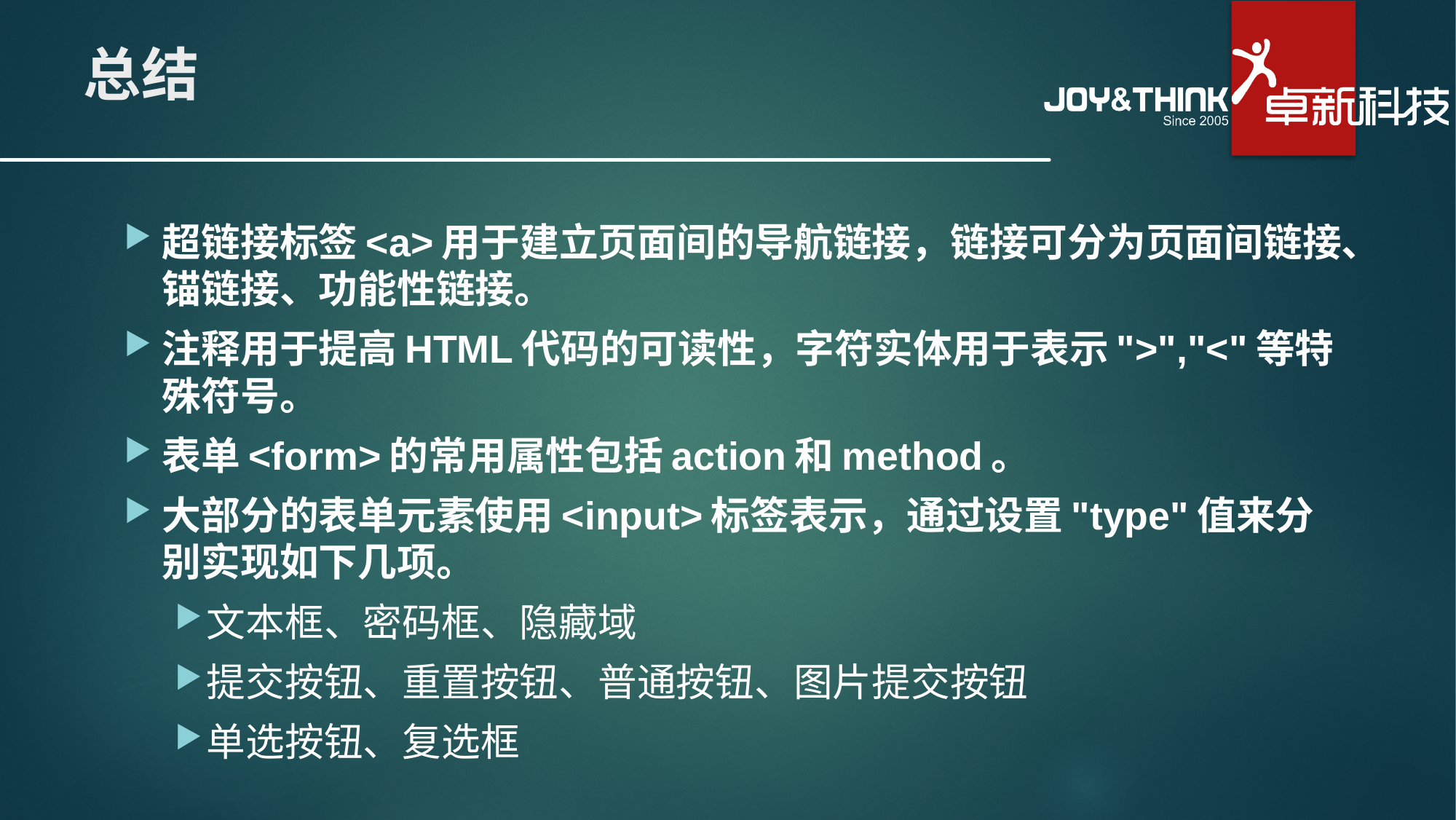

# 总结
超链接标签<a>用于建立页面间的导航链接，链接可分为页面间链接、锚链接、功能性链接。
注释用于提高HTML代码的可读性，字符实体用于表示">","<"等特殊符号。
表单<form>的常用属性包括action和method。
大部分的表单元素使用<input>标签表示，通过设置"type"值来分别实现如下几项。
文本框、密码框、隐藏域
提交按钮、重置按钮、普通按钮、图片提交按钮
单选按钮、复选框